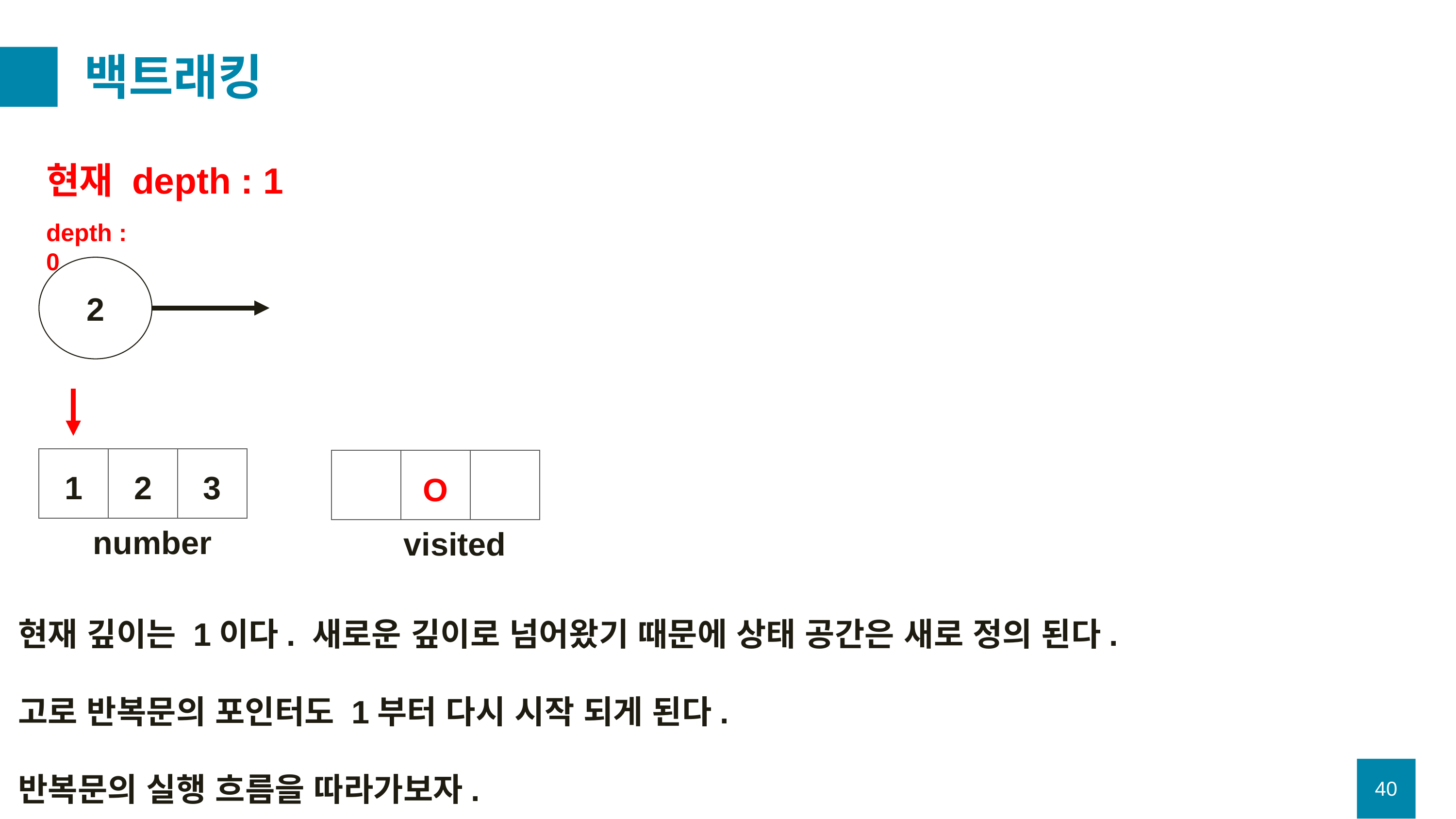

# 백트래킹
현재 depth : 1
depth : 0
2
| 1 | 2 | 3 |
| --- | --- | --- |
|  | O |  |
| --- | --- | --- |
number
visited
현재 깊이는 1이다. 새로운 깊이로 넘어왔기 때문에 상태 공간은 새로 정의 된다.

고로 반복문의 포인터도 1부터 다시 시작 되게 된다.

반복문의 실행 흐름을 따라가보자.
40